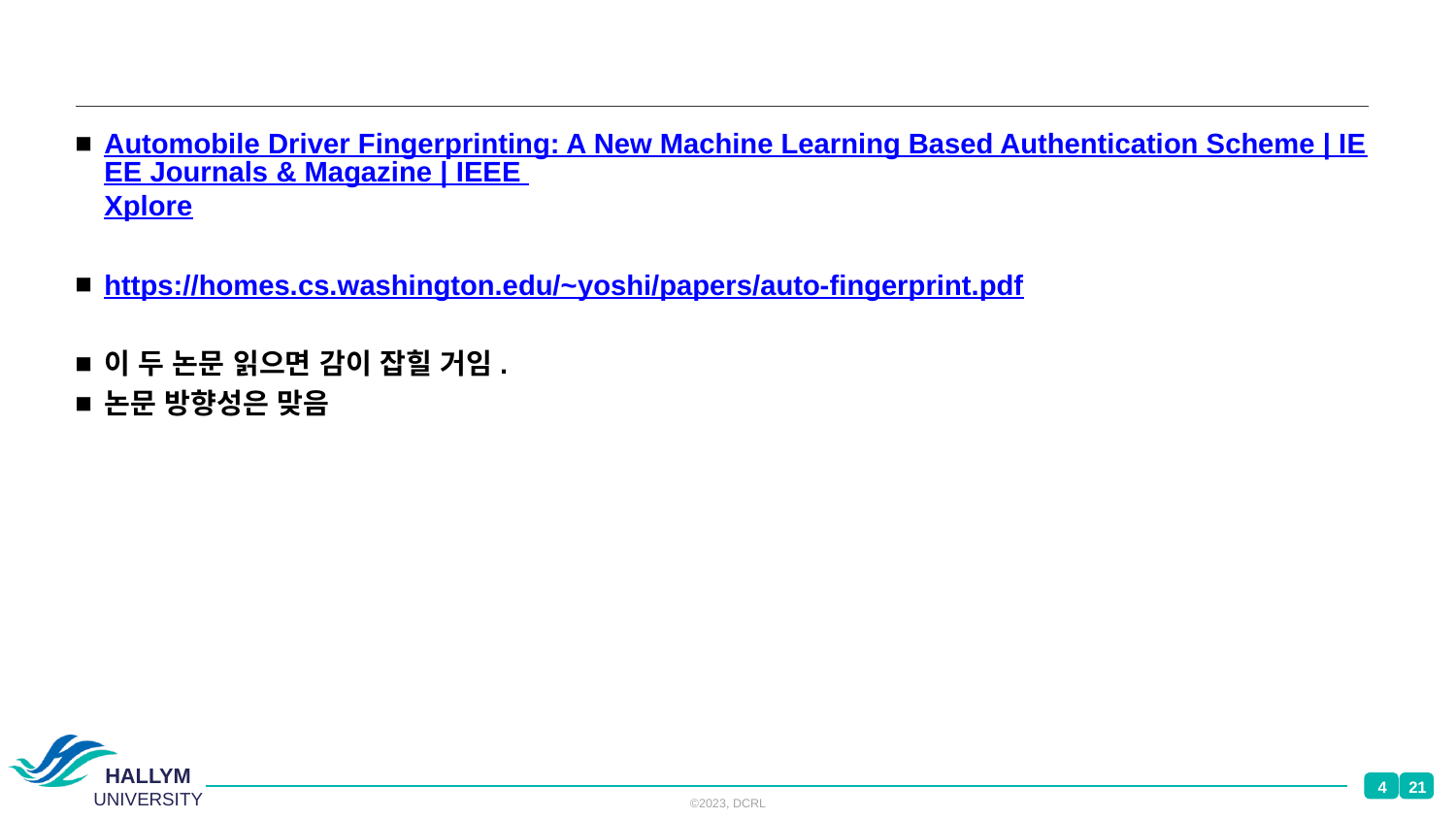

#
Automobile Driver Fingerprinting: A New Machine Learning Based Authentication Scheme | IEEE Journals & Magazine | IEEE Xplore

https://homes.cs.washington.edu/~yoshi/papers/auto-fingerprint.pdf

이 두 논문 읽으면 감이 잡힐 거임.
논문 방향성은 맞음